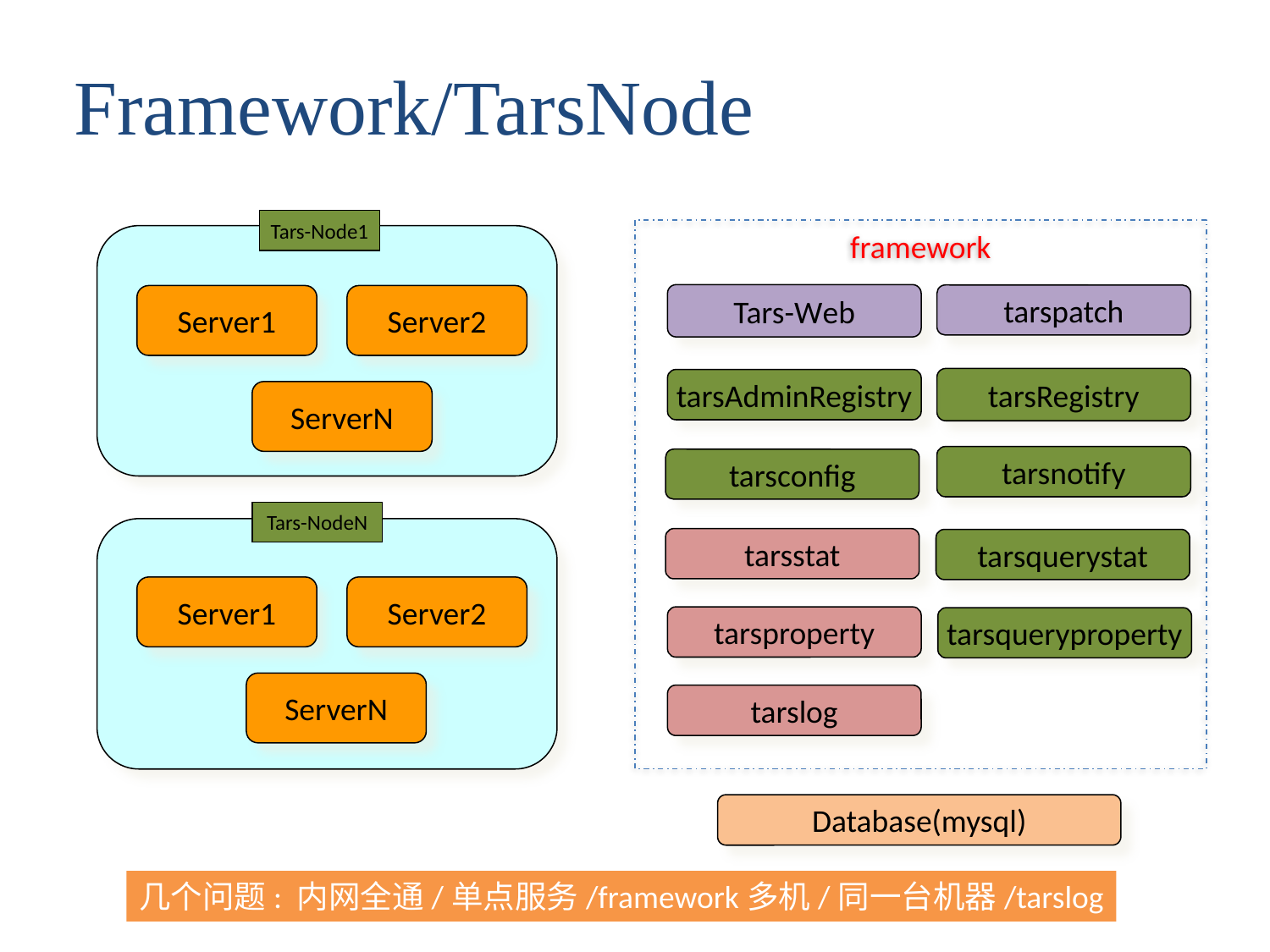

Framework/TarsNode
Tars-Node1
framework

Tars-Web
tarspatch
Server1
Server2
tarsRegistry
tarsAdminRegistry
ServerN
tarsnotify
tarsconfig
Tars-NodeN

tarsstat
tarsquerystat
Server1
Server2
tarsproperty
tarsqueryproperty
ServerN
tarslog
Database(mysql)
几个问题: 内网全通/单点服务/framework多机/同一台机器/tarslog